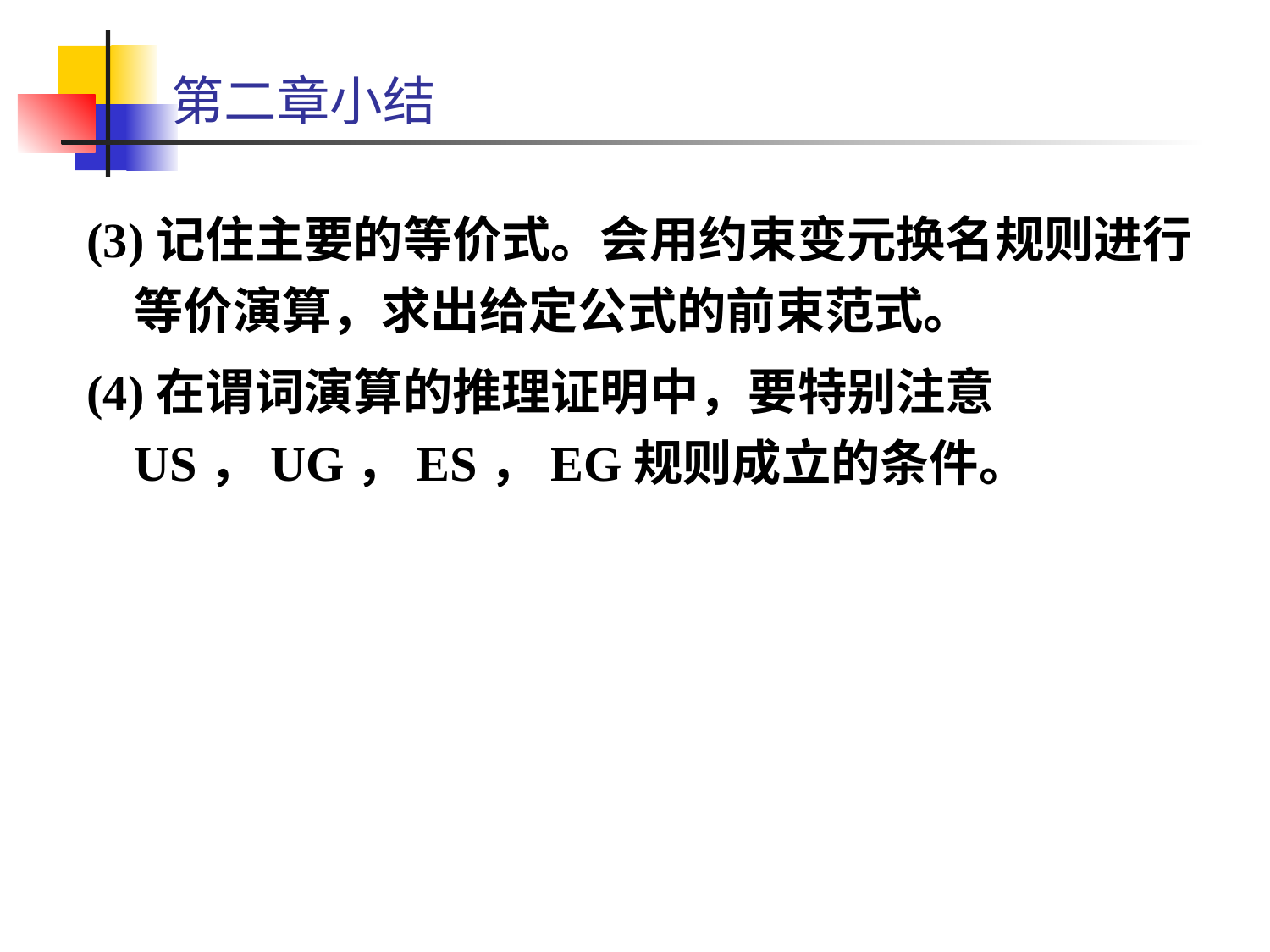

# 第二章小结
(3)记住主要的等价式。会用约束变元换名规则进行等价演算，求出给定公式的前束范式。
(4)在谓词演算的推理证明中，要特别注意US，UG，ES，EG规则成立的条件。
106